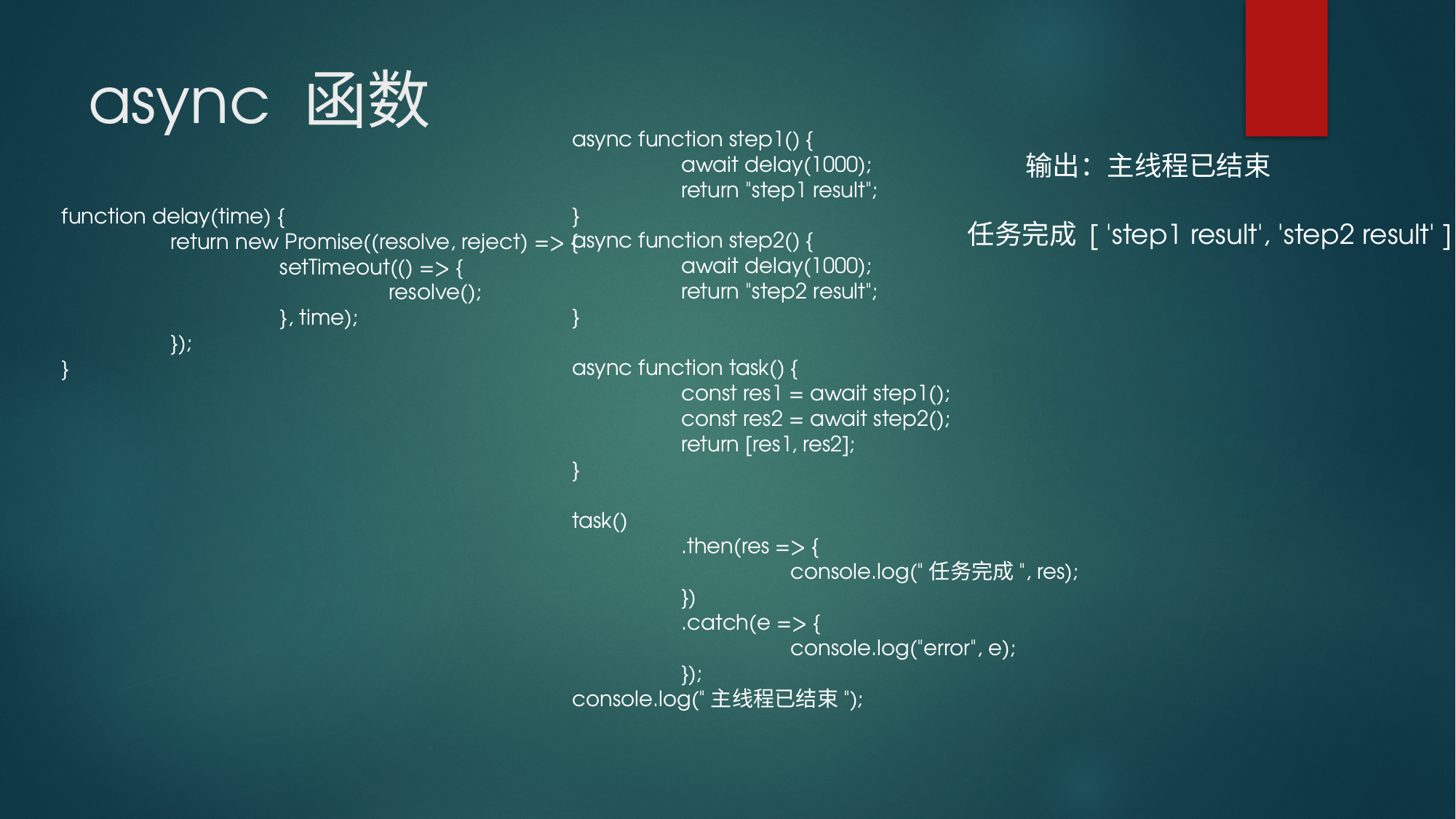

# async 函数
async function step1() {
	await delay(1000);
	return "step1 result";
}
async function step2() {
	await delay(1000);
	return "step2 result";
}
async function task() {
	const res1 = await step1();
	const res2 = await step2();
	return [res1, res2];
}
task()
	.then(res => {
		console.log("任务完成", res);
	})
	.catch(e => {
		console.log("error", e);
	});
console.log("主线程已结束");
输出：主线程已结束
function delay(time) {
	return new Promise((resolve, reject) => {
		setTimeout(() => {
			resolve();
		}, time);
	});
}

任务完成 [ 'step1 result', 'step2 result' ]